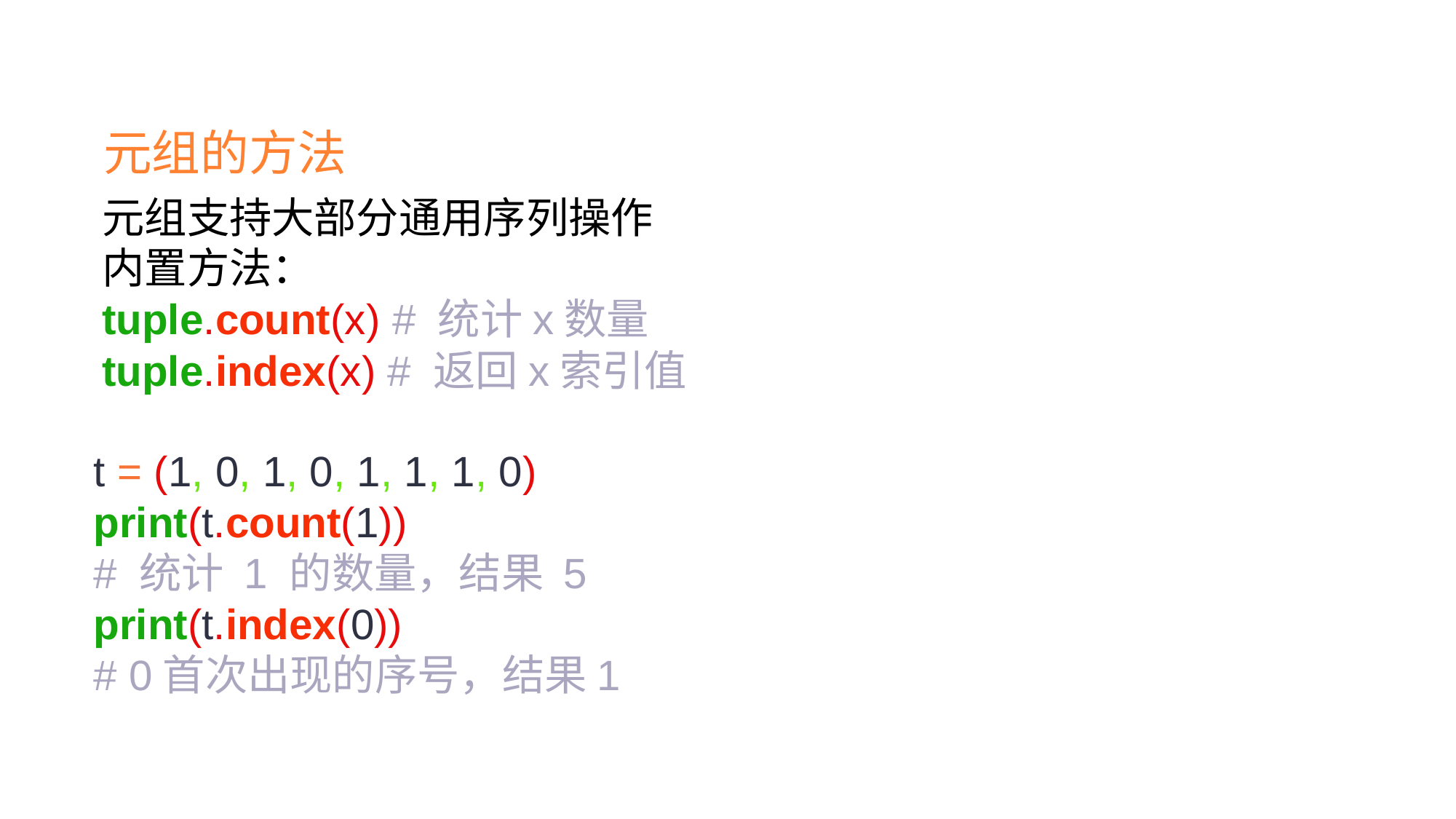

元组的方法
元组支持大部分通用序列操作
内置方法：
tuple.count(x) # 统计x数量
tuple.index(x) # 返回x索引值
t = (1, 0, 1, 0, 1, 1, 1, 0)
print(t.count(1))
# 统计 1 的数量，结果 5 print(t.index(0))
# 0首次出现的序号，结果1